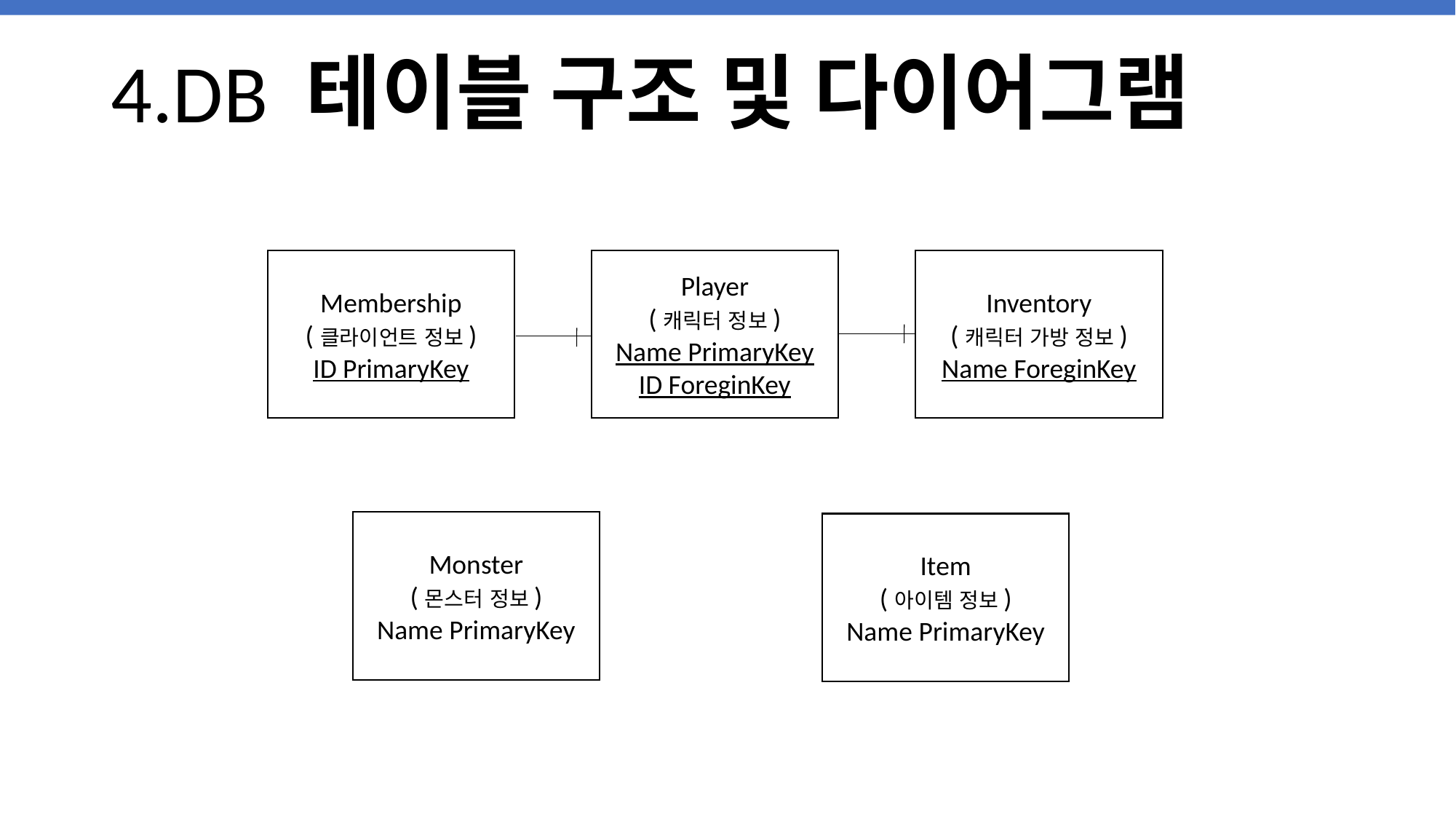

4.DB 테이블 구조 및 다이어그램
Inventory
(캐릭터 가방 정보)
Name ForeginKey
Membership
(클라이언트 정보)
ID PrimaryKey
Player
(캐릭터 정보)
Name PrimaryKey
ID ForeginKey
Monster
(몬스터 정보)
Name PrimaryKey
Item
(아이템 정보)
Name PrimaryKey